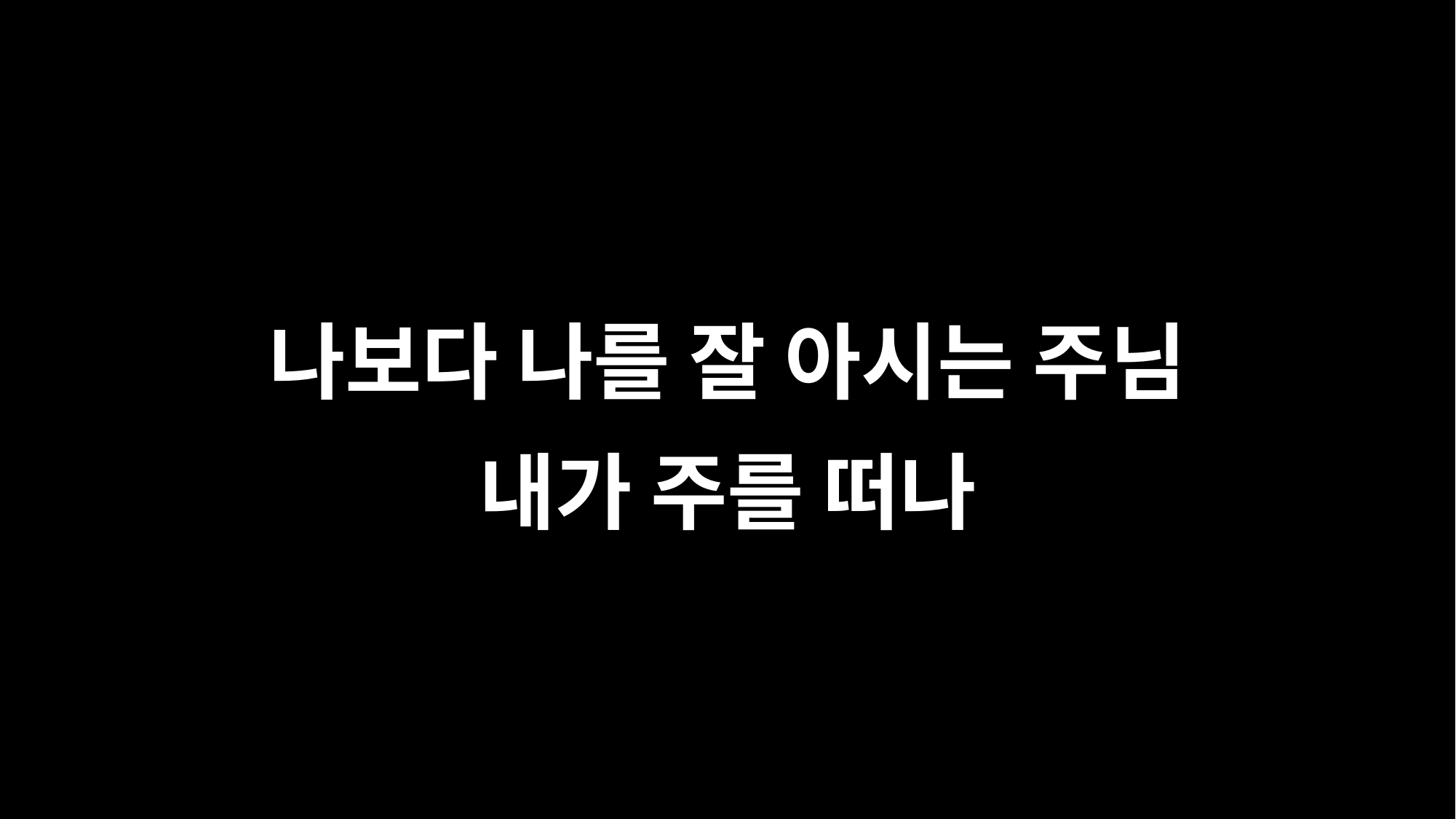

나보다 나를 잘 아시는 주님
내가 주를 떠나